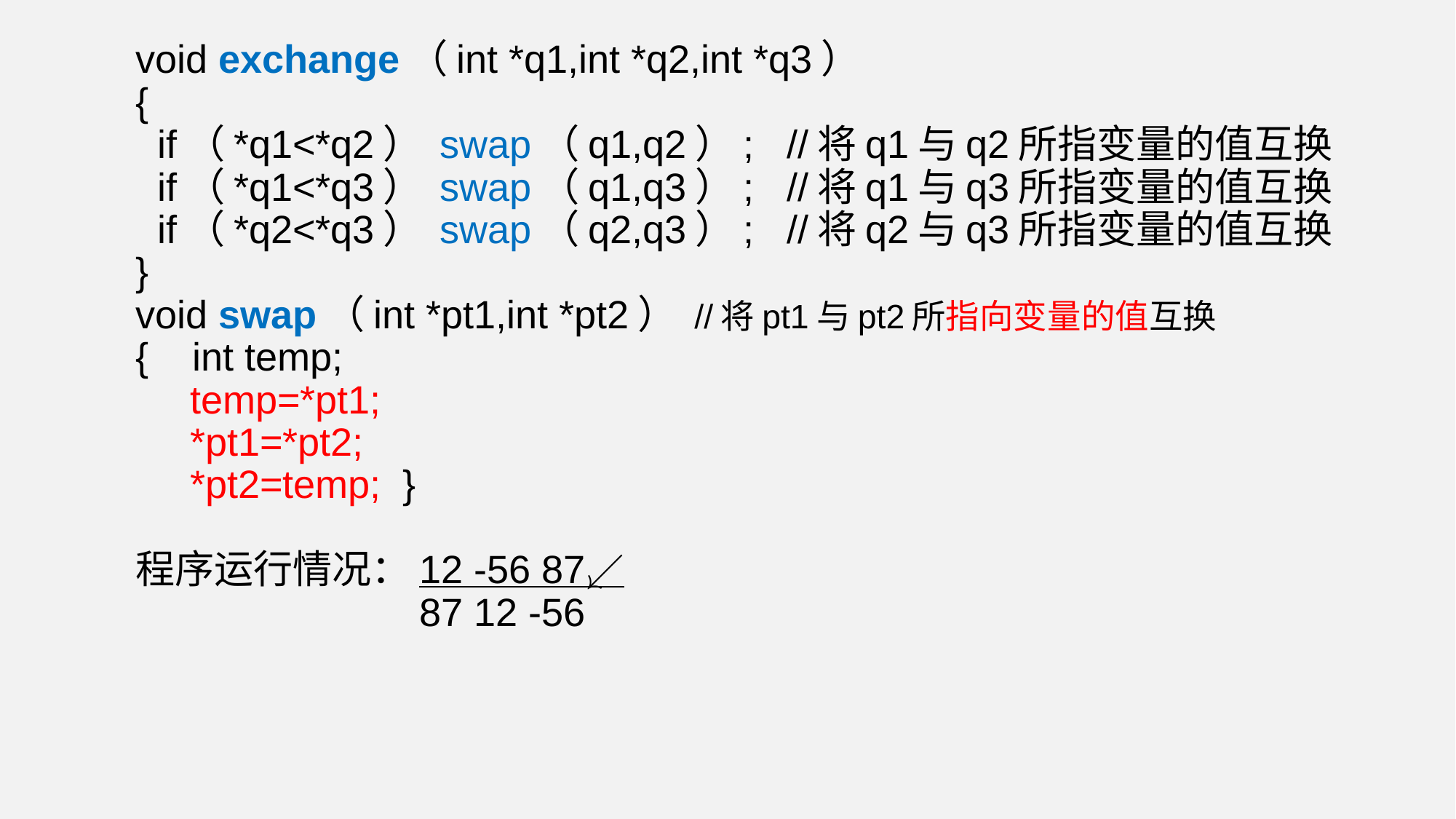

void exchange（int *q1,int *q2,int *q3）
{
  if（*q1<*q2） swap（q1,q2）;   //将q1与q2所指变量的值互换
  if（*q1<*q3） swap（q1,q3）;   //将q1与q3所指变量的值互换
  if（*q2<*q3） swap（q2,q3）;   //将q2与q3所指变量的值互换
}
void swap（int *pt1,int *pt2） //将pt1与pt2所指向变量的值互换
{    int temp;
     temp=*pt1;
     *pt1=*pt2;
     *pt2=temp;  }

程序运行情况：12 -56 87↙
                          87 12 -56